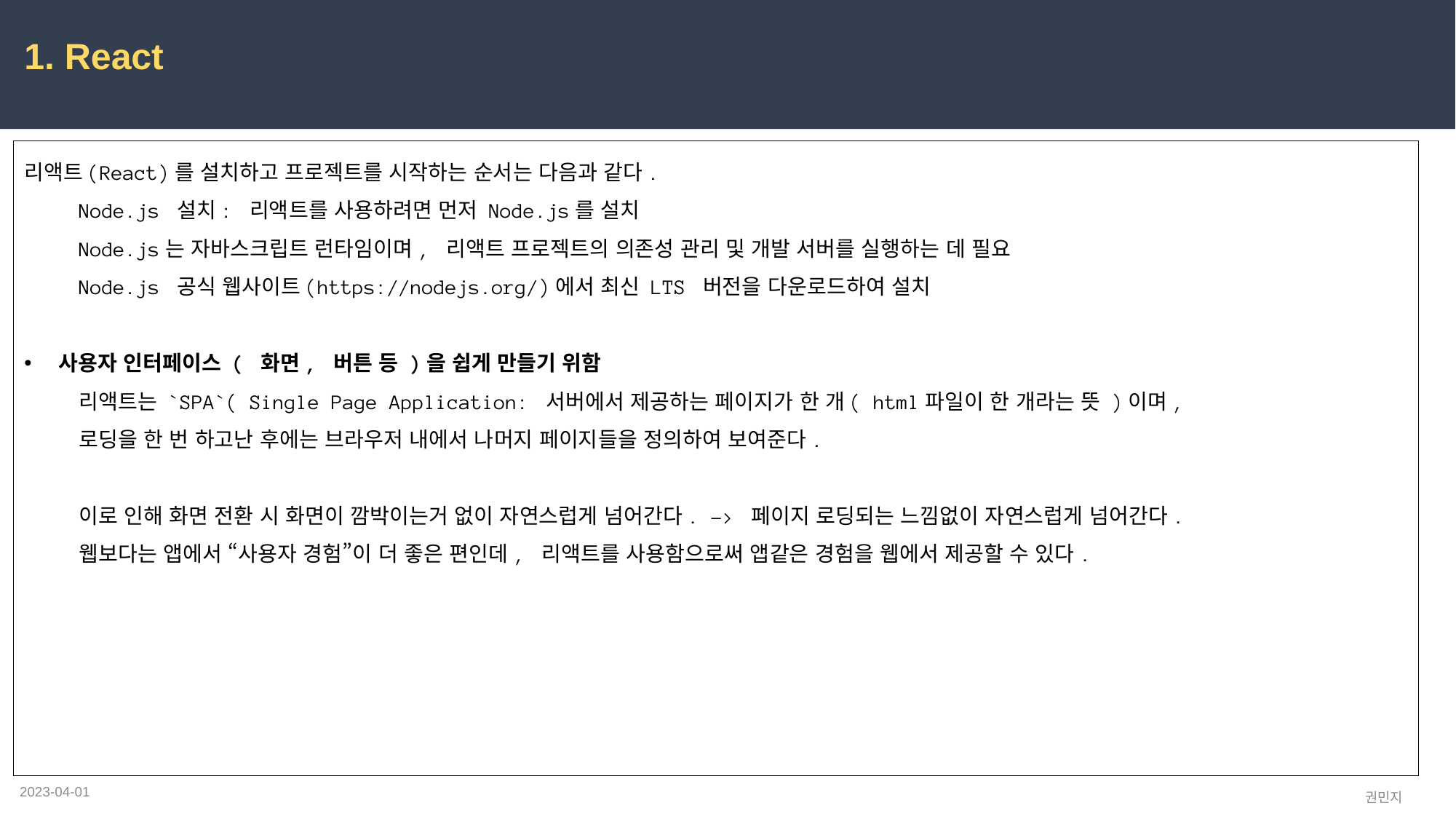

1. React
리액트(React)를 설치하고 프로젝트를 시작하는 순서는 다음과 같다.
Node.js 설치: 리액트를 사용하려면 먼저 Node.js를 설치
Node.js는 자바스크립트 런타임이며, 리액트 프로젝트의 의존성 관리 및 개발 서버를 실행하는 데 필요
Node.js 공식 웹사이트(https://nodejs.org/)에서 최신 LTS 버전을 다운로드하여 설치

사용자 인터페이스 ( 화면, 버튼 등 )을 쉽게 만들기 위함
리액트는 `SPA`( Single Page Application: 서버에서 제공하는 페이지가 한 개( html파일이 한 개라는 뜻 )이며,
로딩을 한 번 하고난 후에는 브라우저 내에서 나머지 페이지들을 정의하여 보여준다.

이로 인해 화면 전환 시 화면이 깜박이는거 없이 자연스럽게 넘어간다. -> 페이지 로딩되는 느낌없이 자연스럽게 넘어간다.
웹보다는 앱에서 “사용자 경험”이 더 좋은 편인데, 리액트를 사용함으로써 앱같은 경험을 웹에서 제공할 수 있다.

2023-04-01
권민지